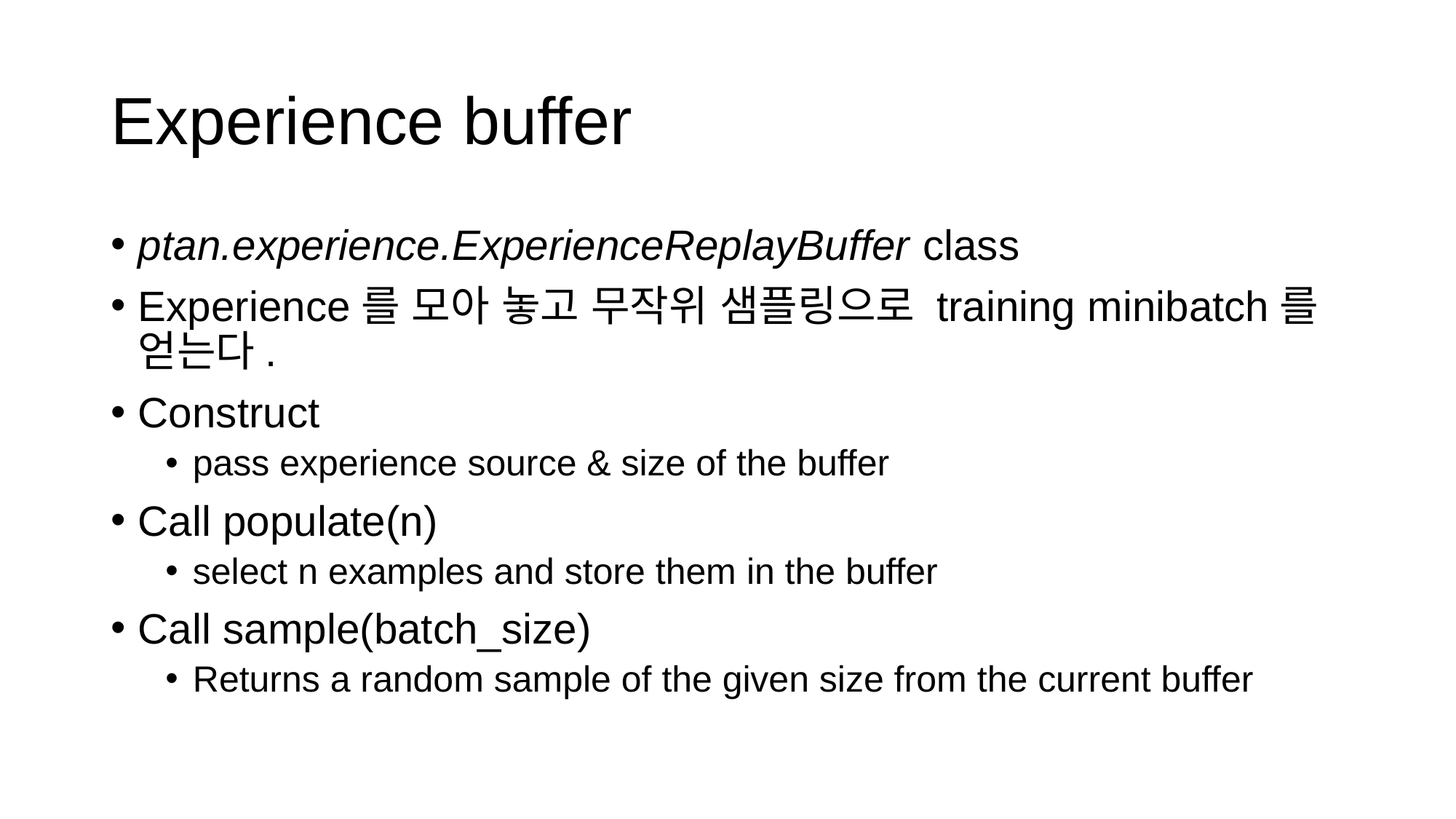

# Experience buffer
ptan.experience.ExperienceReplayBuffer class
Experience를 모아 놓고 무작위 샘플링으로 training minibatch를 얻는다.
Construct
pass experience source & size of the buffer
Call populate(n)
select n examples and store them in the buffer
Call sample(batch_size)
Returns a random sample of the given size from the current buffer